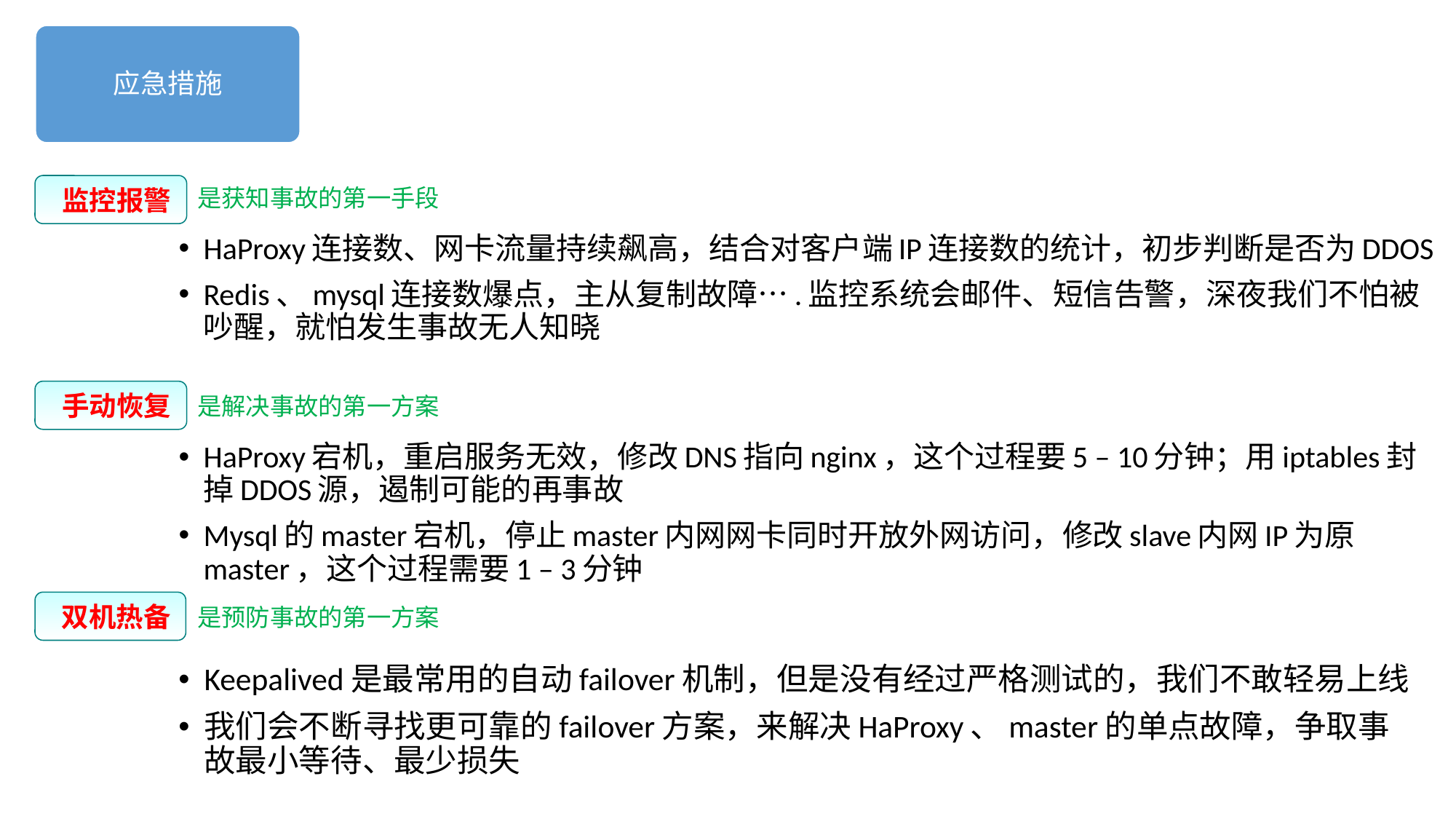

应急措施
监控报警
是获知事故的第一手段
HaProxy连接数、网卡流量持续飙高，结合对客户端IP连接数的统计，初步判断是否为DDOS
Redis、mysql连接数爆点，主从复制故障….监控系统会邮件、短信告警，深夜我们不怕被吵醒，就怕发生事故无人知晓
手动恢复
是解决事故的第一方案
HaProxy宕机，重启服务无效，修改DNS指向nginx，这个过程要5 – 10分钟；用iptables封掉DDOS源，遏制可能的再事故
Mysql的master宕机，停止master内网网卡同时开放外网访问，修改slave内网IP为原master，这个过程需要1 – 3分钟
双机热备
是预防事故的第一方案
Keepalived是最常用的自动failover机制，但是没有经过严格测试的，我们不敢轻易上线
我们会不断寻找更可靠的failover方案，来解决HaProxy、master的单点故障，争取事故最小等待、最少损失